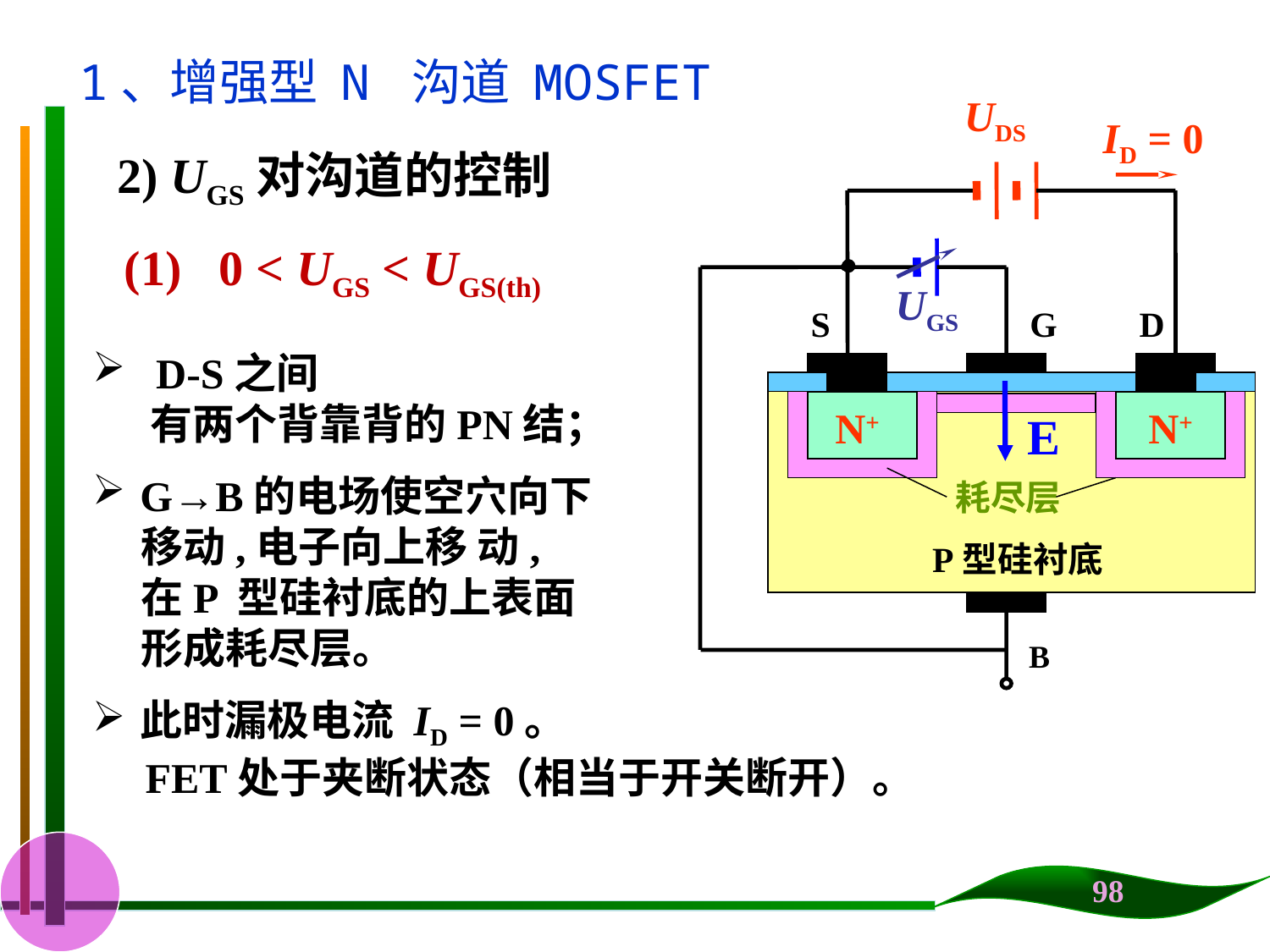

1、增强型 N 沟道 MOSFET
UDS
ID = 0
2) UGS对沟道的控制

(1)   0 < UGS < UGS(th)
。

UGS
S
G
D
D-S之间
     有两个背靠背的PN结；

G→B的电场使空穴向下
    移动,电子向上移 动,
    在P 型硅衬底的上表面
    形成耗尽层。

此时漏极电流 ID = 0。
     FET处于夹断状态（相当于开关断开）。

E

+

N+
N+
+
N

耗尽层

P型硅衬底

B

98